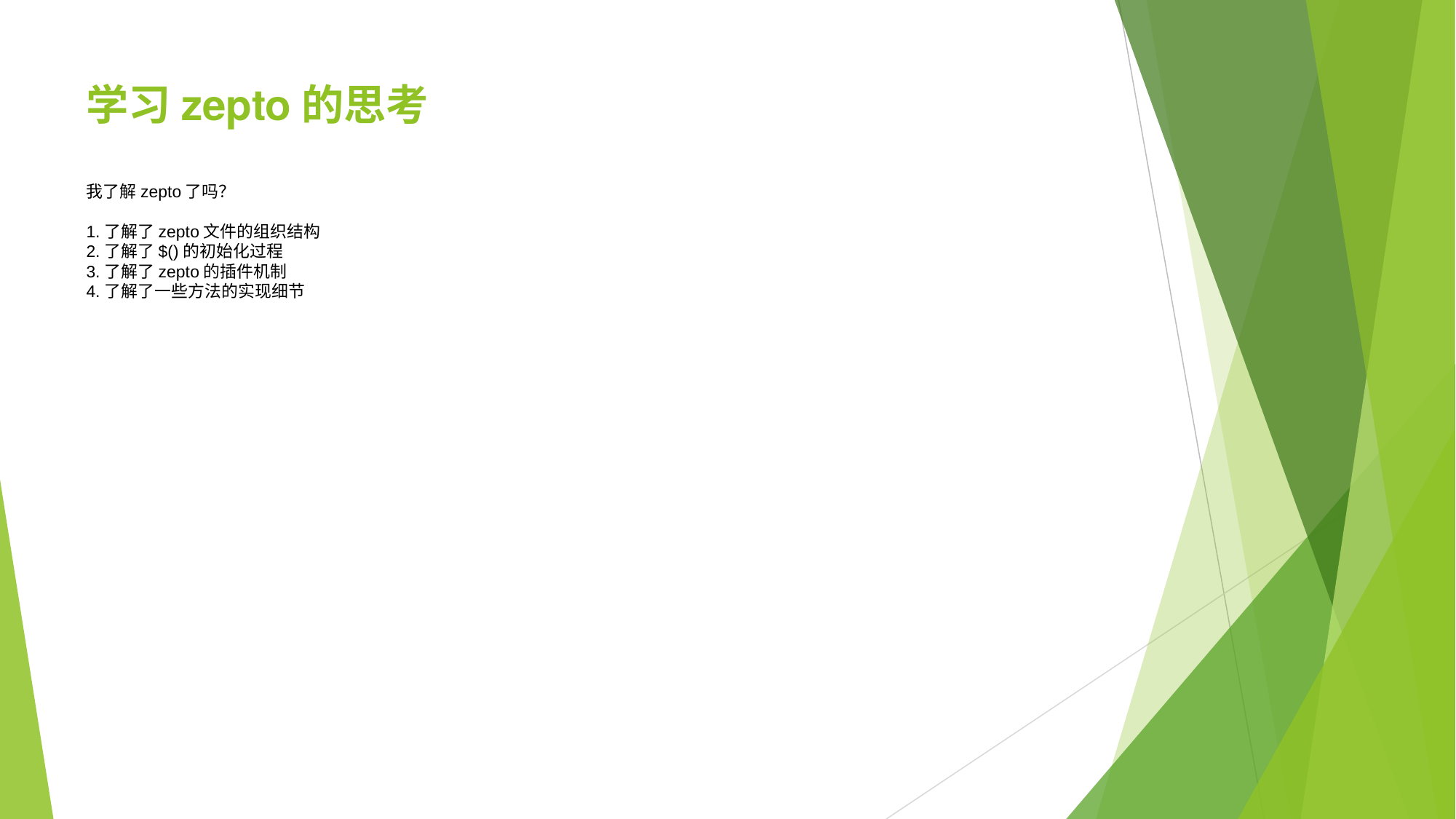

# 学习zepto的思考
我了解zepto了吗？

1.了解了zepto文件的组织结构
2.了解了$()的初始化过程
3.了解了zepto的插件机制
4.了解了一些方法的实现细节